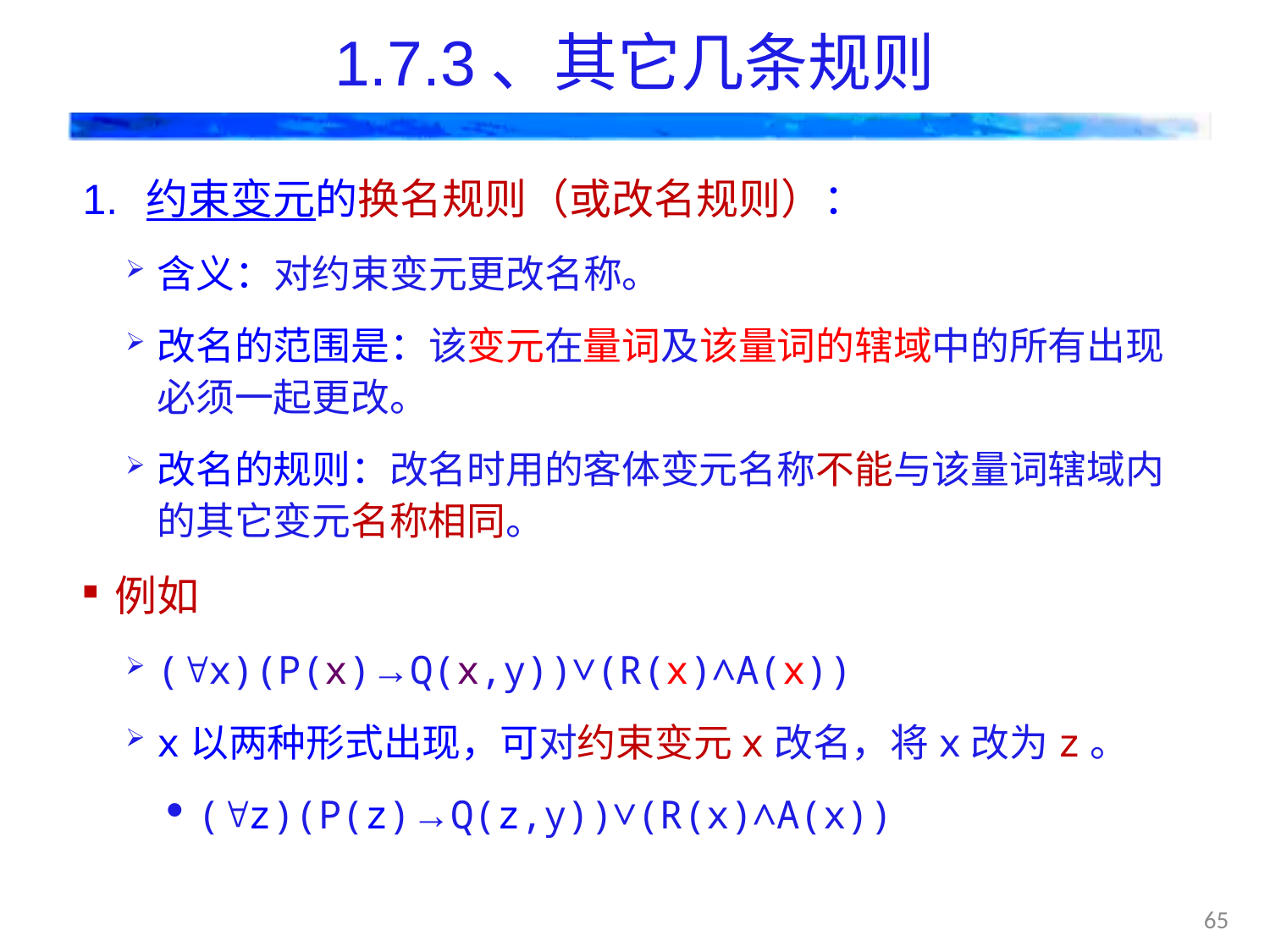

# 1.7.3、其它几条规则
约束变元的换名规则（或改名规则）：
含义：对约束变元更改名称。
改名的范围是：该变元在量词及该量词的辖域中的所有出现必须一起更改。
改名的规则：改名时用的客体变元名称不能与该量词辖域内的其它变元名称相同。
例如
(∀x)(P(x)→Q(x,y))∨(R(x)∧A(x))
x以两种形式出现，可对约束变元x改名，将x改为z。
(∀z)(P(z)→Q(z,y))∨(R(x)∧A(x))
65